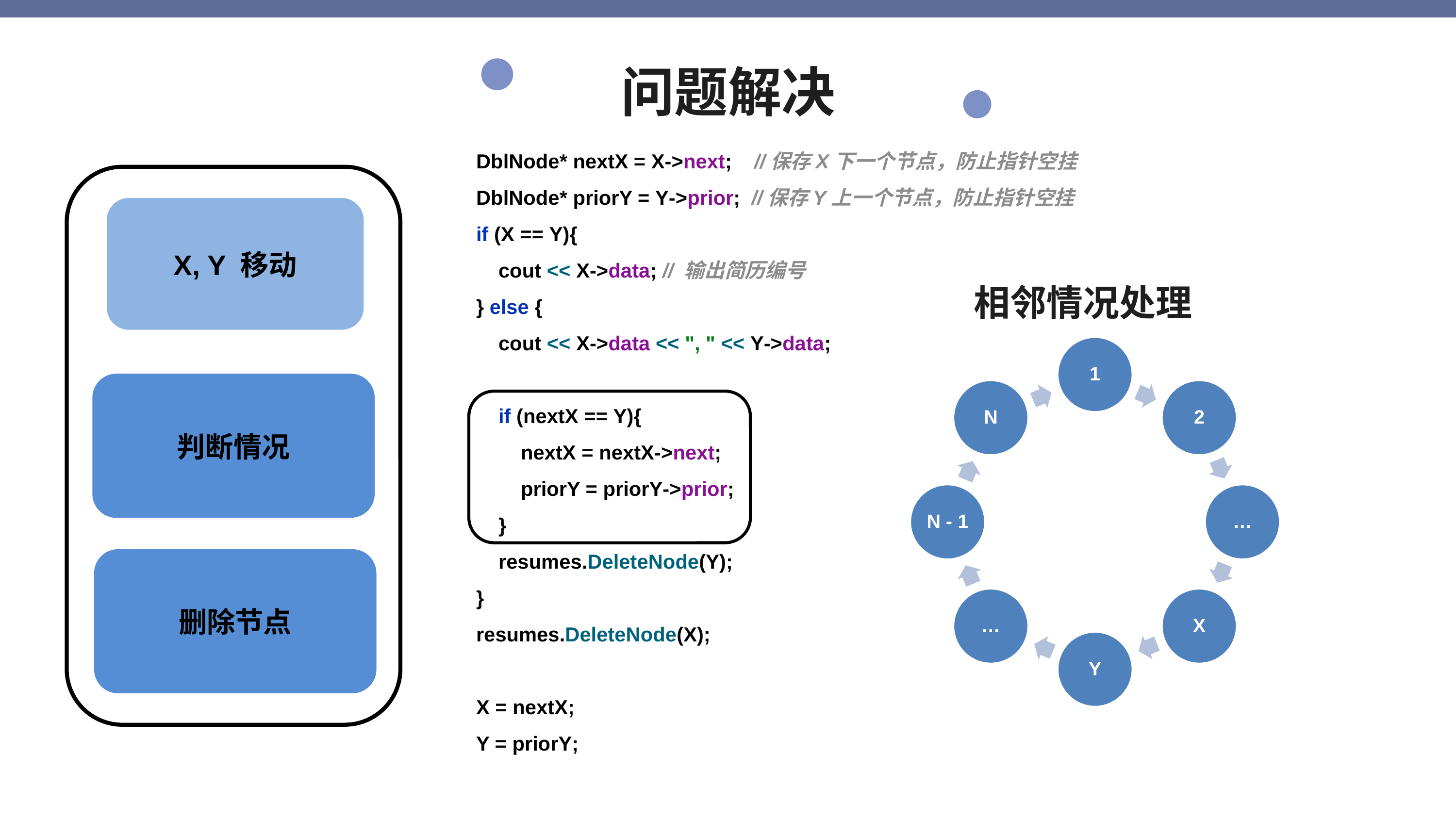

问题解决

DblNode* nextX = X->next;    //保存X下一个节点，防止指针空挂
DblNode* priorY = Y->prior;  //保存Y上一个节点，防止指针空挂
if (X == Y){
    cout << X->data; // 输出简历编号
} else {
    cout << X->data << ", " << Y->data;
    if (nextX == Y){
        nextX = nextX->next;
        priorY = priorY->prior;
    }
    resumes.DeleteNode(Y);
}
resumes.DeleteNode(X);
X = nextX;
Y = priorY;

X, Y 移动
相邻情况处理
1

2

…

X

Y

…

N - 1

N

判断情况

删除节点